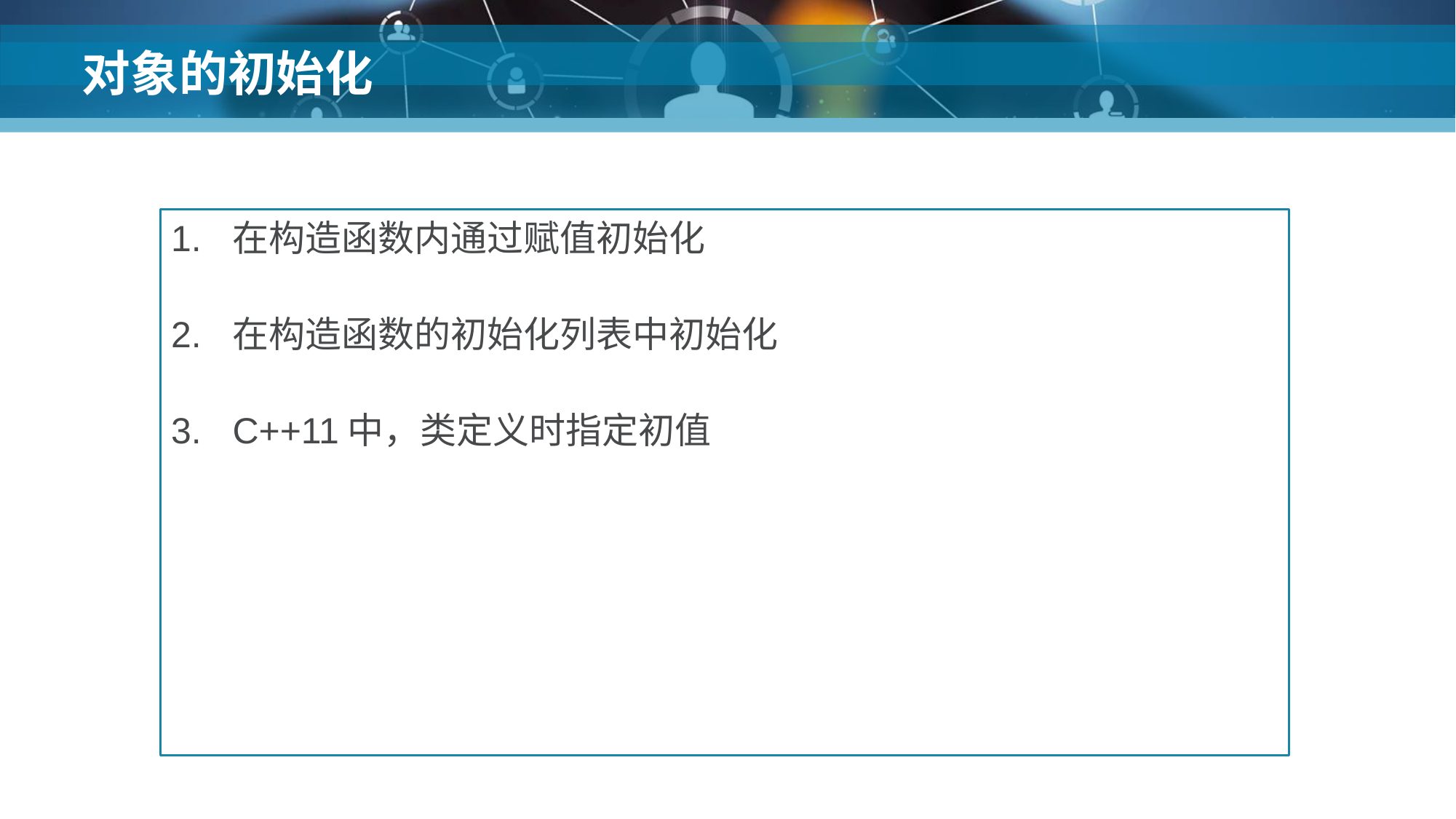

# 对象的初始化
在构造函数内通过赋值初始化
在构造函数的初始化列表中初始化
C++11中，类定义时指定初值